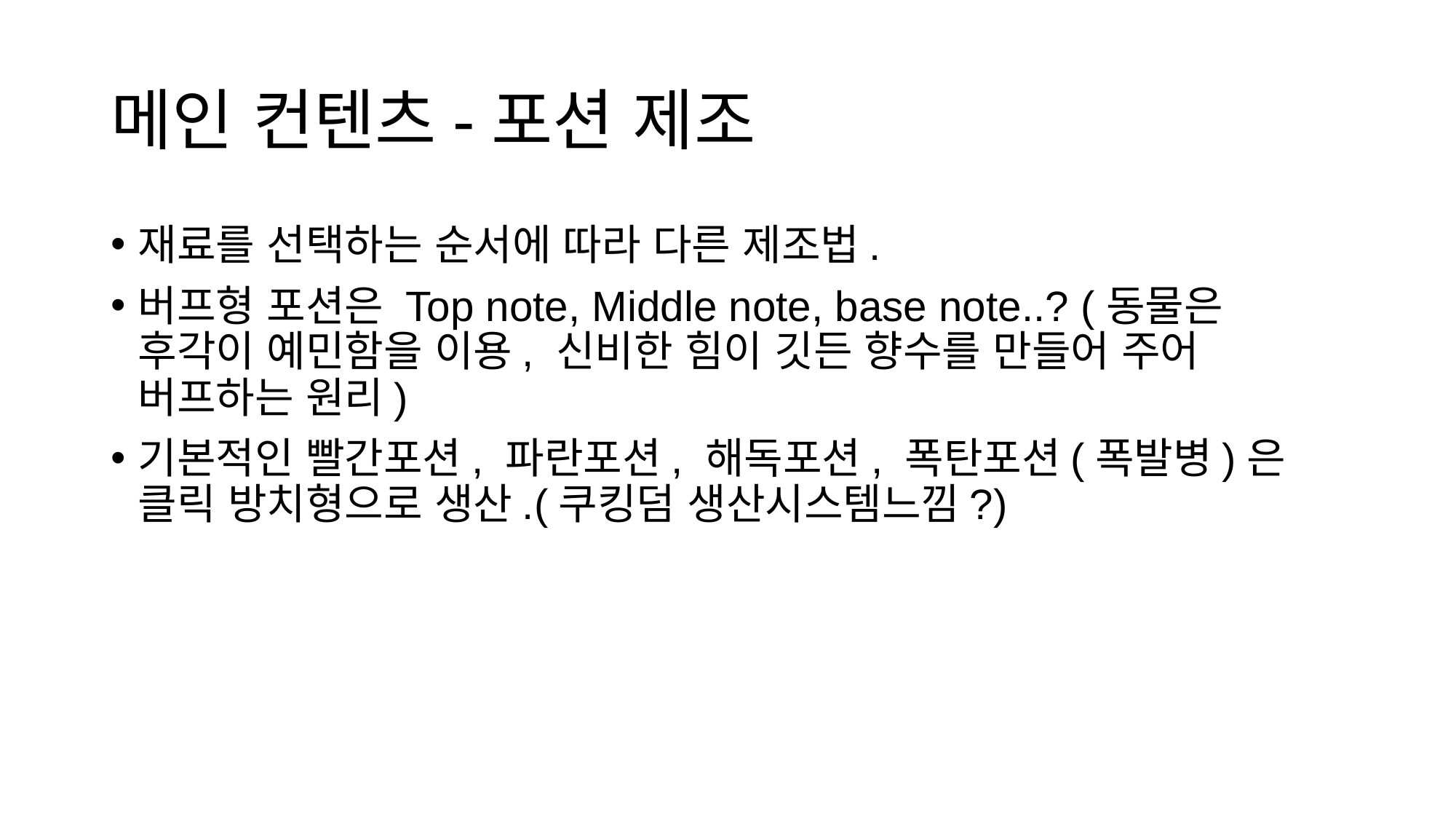

# 메인 컨텐츠-포션 제조
재료를 선택하는 순서에 따라 다른 제조법.
버프형 포션은 Top note, Middle note, base note..? (동물은 후각이 예민함을 이용, 신비한 힘이 깃든 향수를 만들어 주어 버프하는 원리)
기본적인 빨간포션, 파란포션, 해독포션, 폭탄포션(폭발병)은 클릭 방치형으로 생산.(쿠킹덤 생산시스템느낌?)